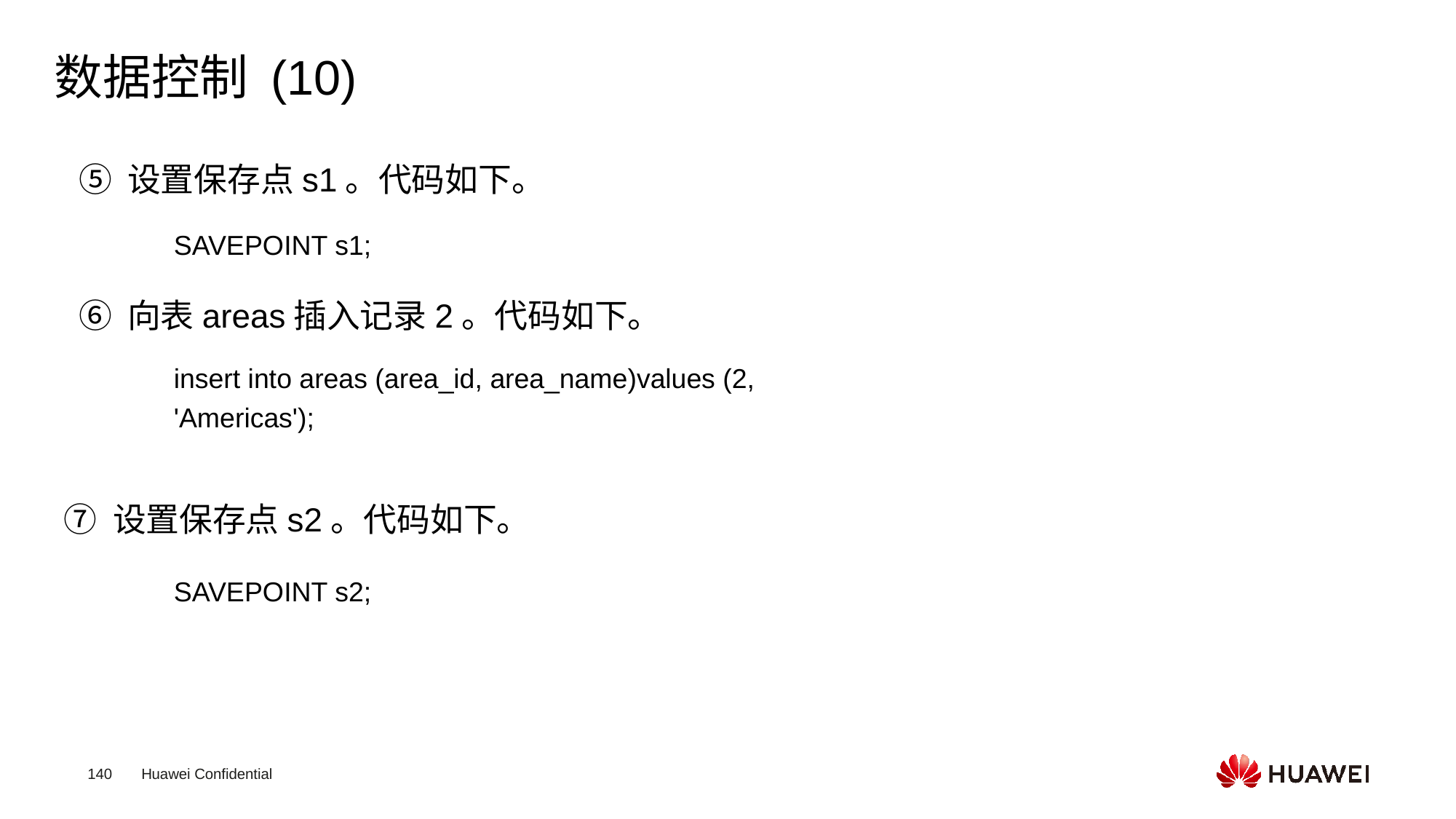

# 数据控制 (10)
  ⑤ 设置保存点s1。代码如下。

  ⑥ 向表areas插入记录2。代码如下。

⑦ 设置保存点s2。代码如下。
SAVEPOINT s1;
insert into areas (area_id, area_name)values (2, 'Americas');
SAVEPOINT s2;